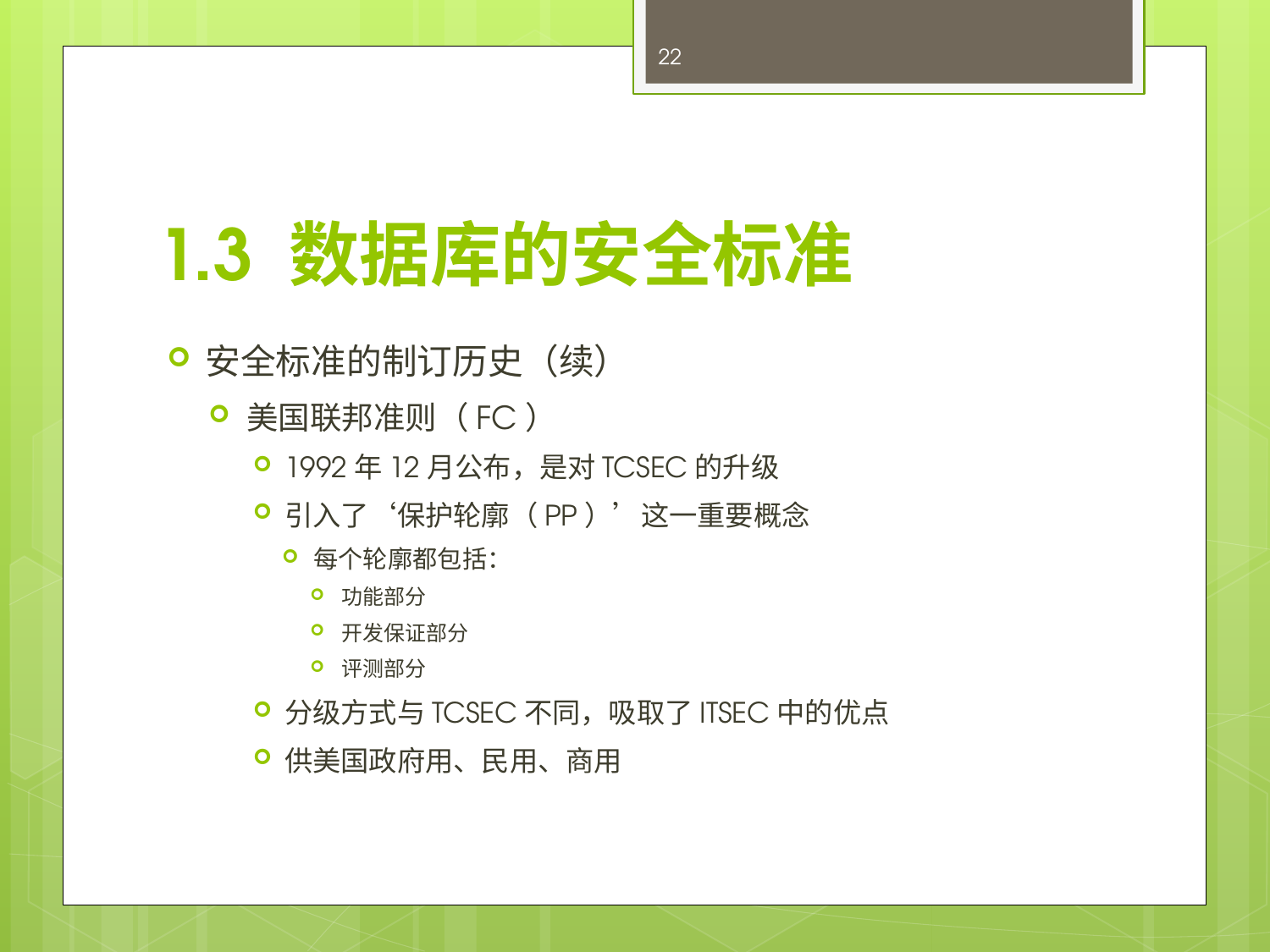

22
# 1.3 数据库的安全标准
安全标准的制订历史（续）
美国联邦准则（FC）
1992年12月公布，是对TCSEC的升级
引入了‘保护轮廓（PP）’这一重要概念
每个轮廓都包括：
功能部分
开发保证部分
评测部分
分级方式与TCSEC不同，吸取了ITSEC中的优点
供美国政府用、民用、商用